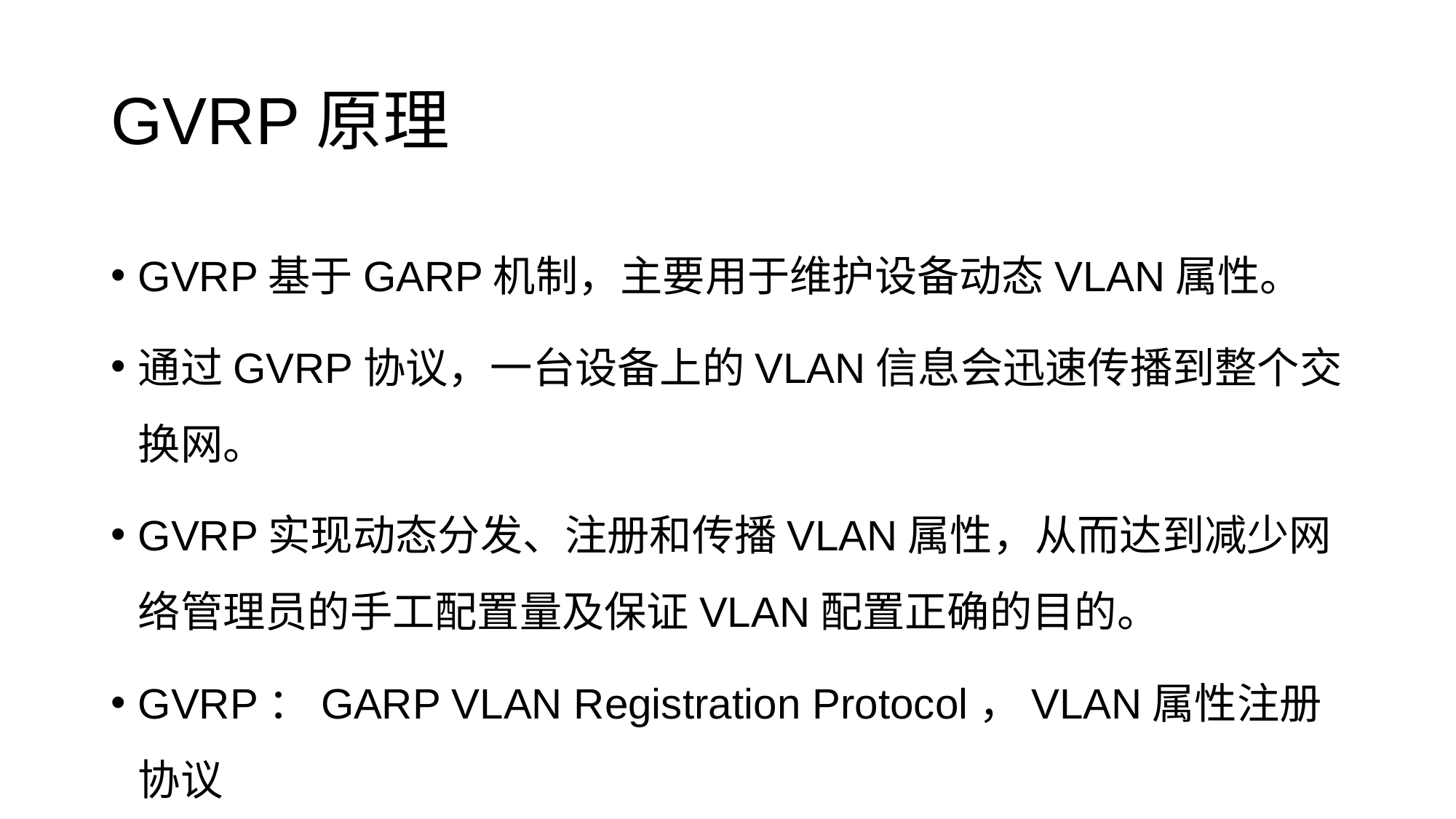

# GVRP原理
GVRP基于GARP机制，主要用于维护设备动态VLAN属性。
通过GVRP协议，一台设备上的VLAN信息会迅速传播到整个交换网。
GVRP实现动态分发、注册和传播VLAN属性，从而达到减少网络管理员的手工配置量及保证VLAN配置正确的目的。
GVRP：GARP VLAN Registration Protocol，VLAN属性注册协议